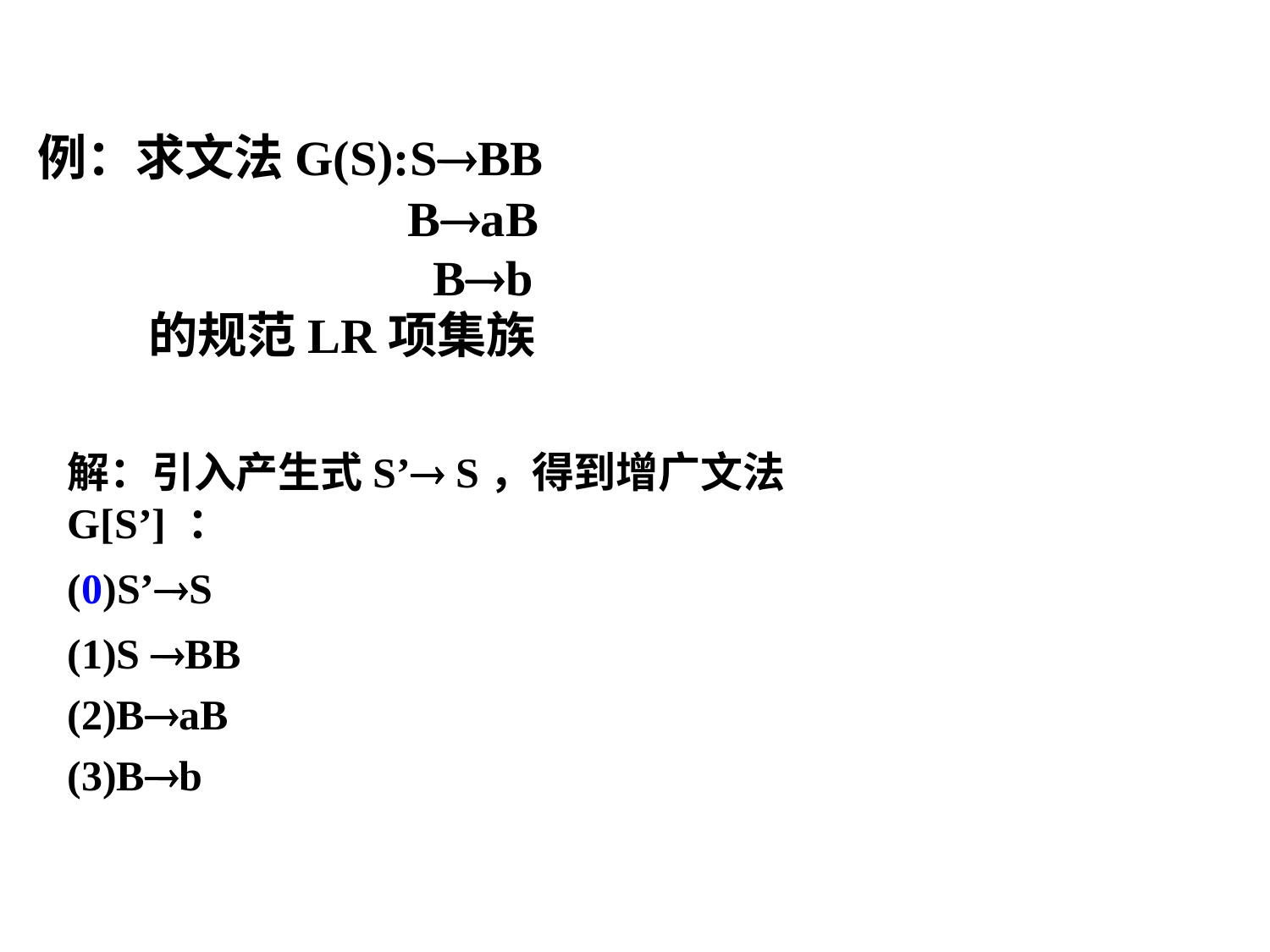

# 例：求文法G(S):S→BB
B→aB  B→b
的规范LR项集族

解：引入产生式S’→ S，得到增广文法G[S’] ：
(0)S’→S
(1)S →BB
(2)B→aB
(3)B→b